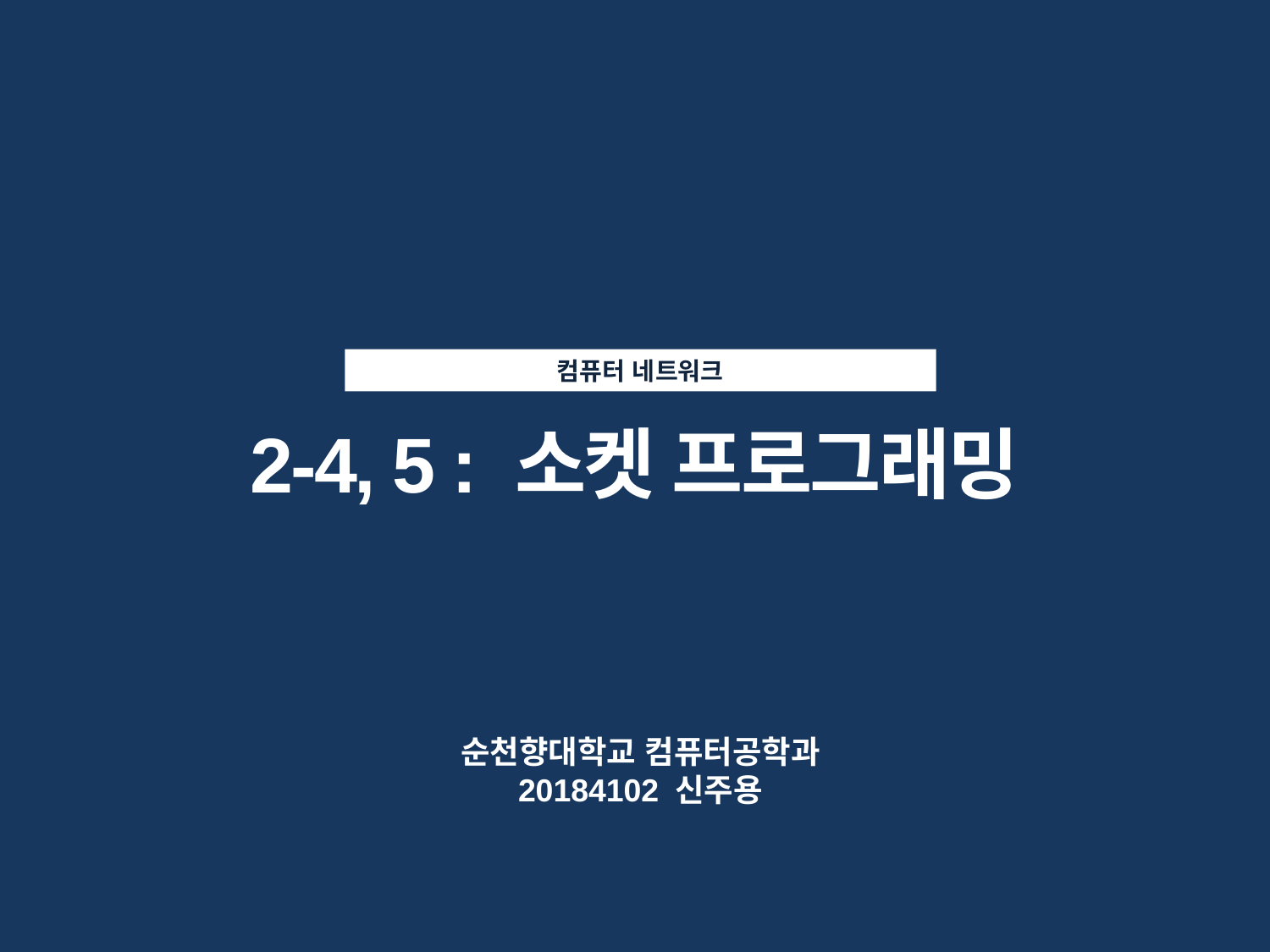

컴퓨터 네트워크
2-4, 5 : 소켓 프로그래밍

순천향대학교 컴퓨터공학과
20184102 신주용